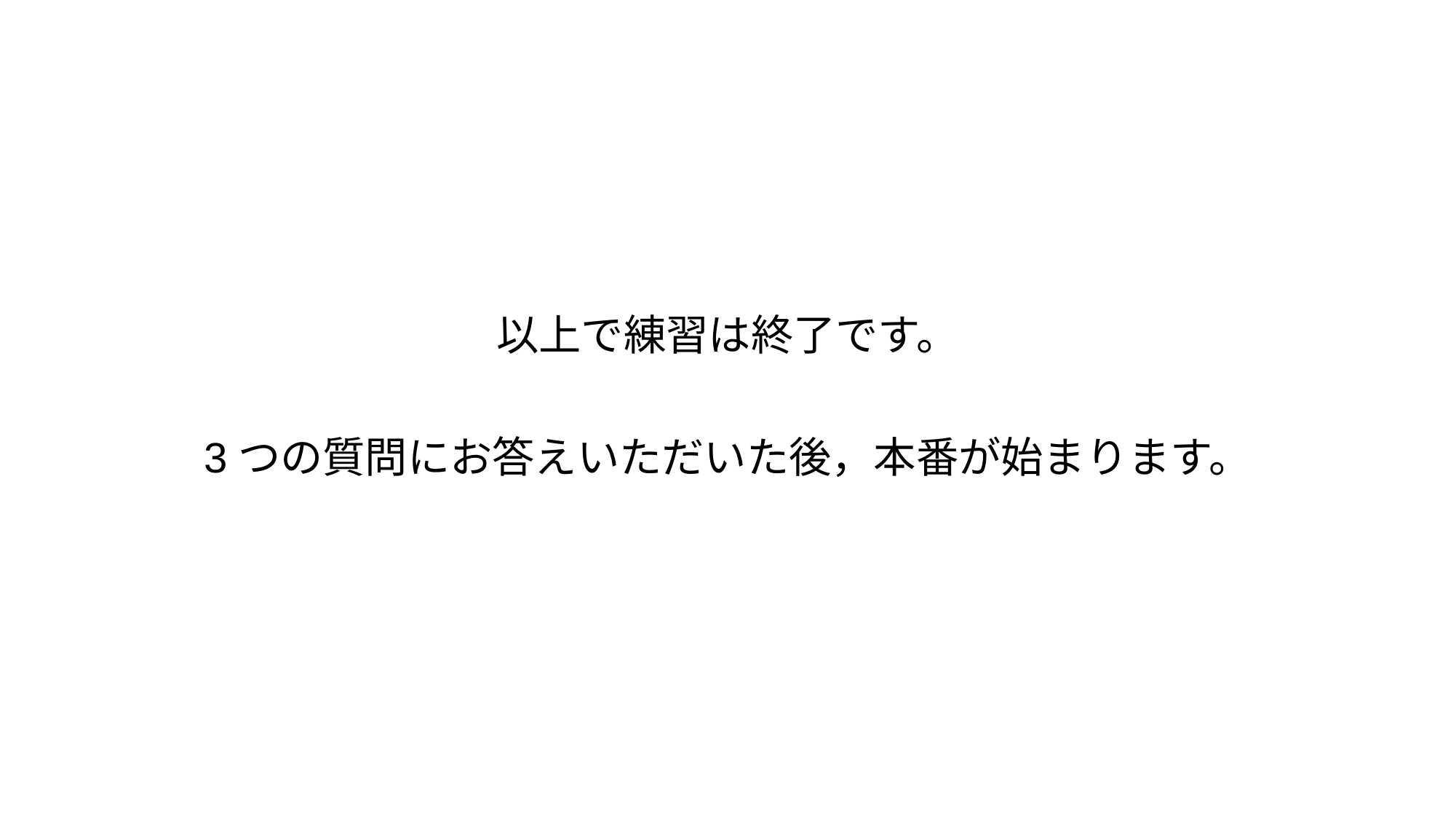

以上で練習は終了です。

3つの質問にお答えいただいた後，本番が始まります。